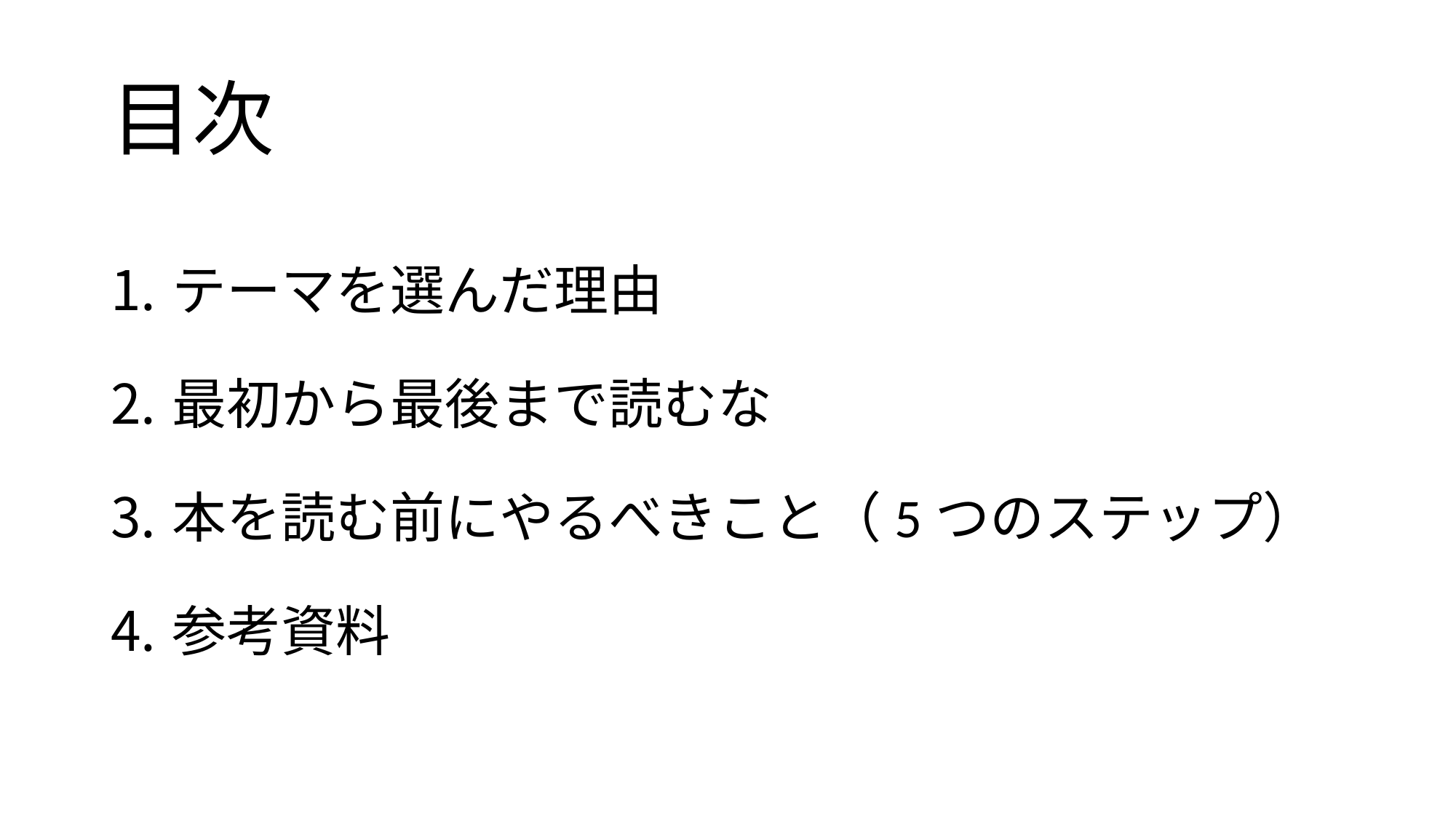

# 目次
テーマを選んだ理由
最初から最後まで読むな
本を読む前にやるべきこと（5つのステップ）
参考資料